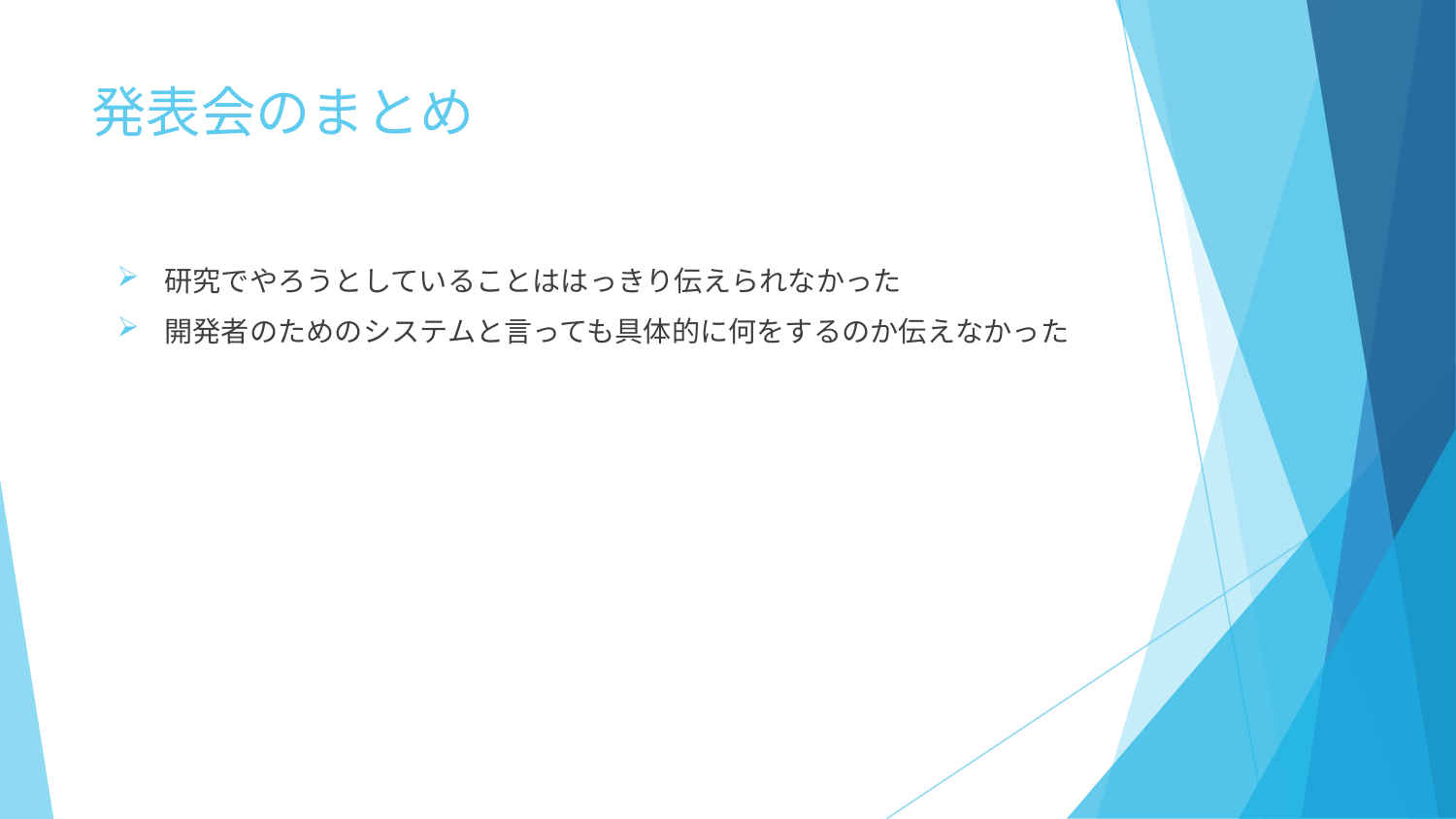

# 発表会のまとめ
研究でやろうとしていることははっきり伝えられなかった
開発者のためのシステムと言っても具体的に何をするのか伝えなかった